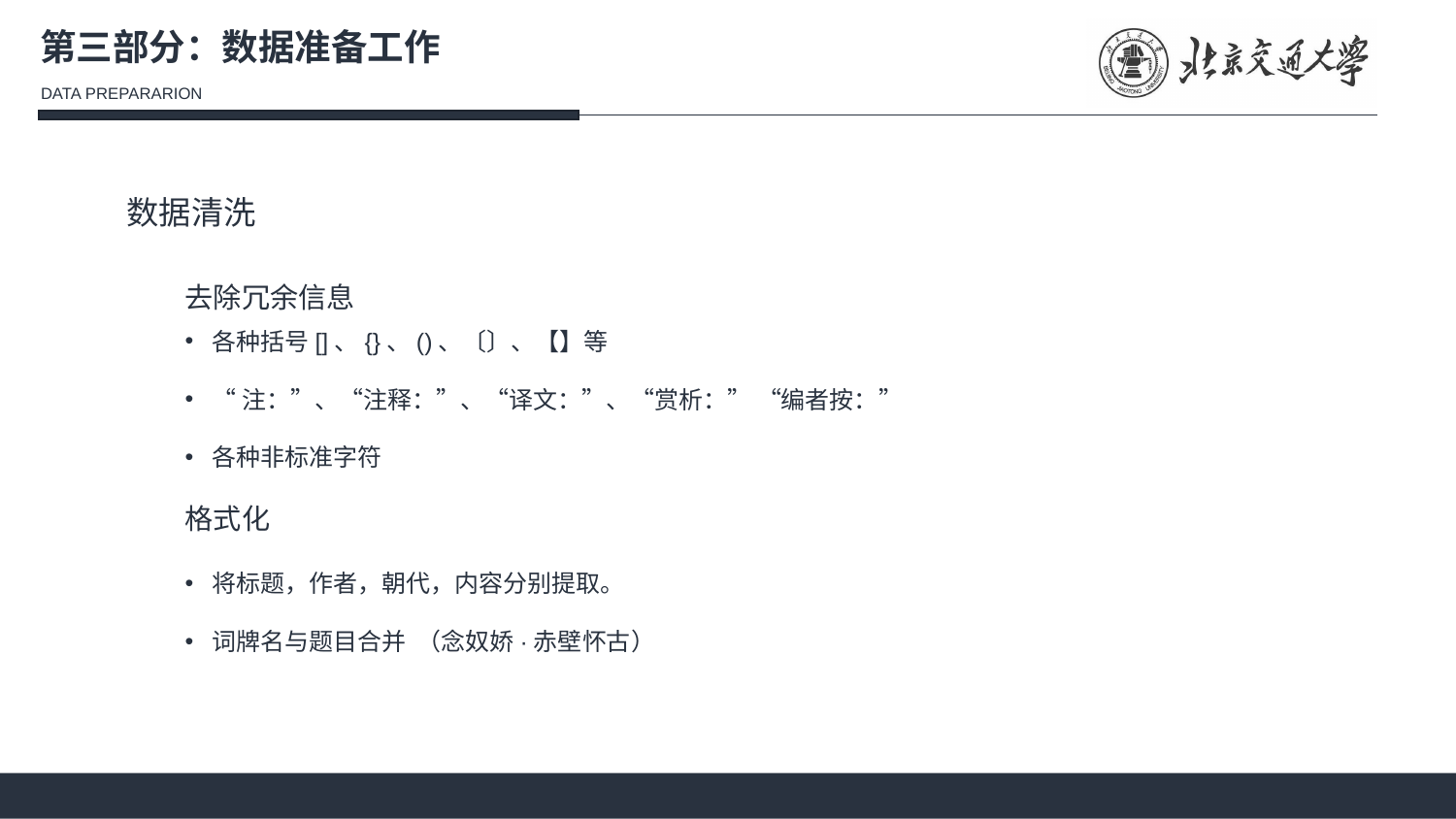

第三部分：数据准备工作
DATA PREPARARION
数据清洗
去除冗余信息
各种括号[]、{}、()、〔〕、【】等

“注：”、“注释：”、“译文：”、“赏析：” “编者按：”

各种非标准字符

格式化

将标题，作者，朝代，内容分别提取。

词牌名与题目合并  （念奴娇·赤壁怀古）